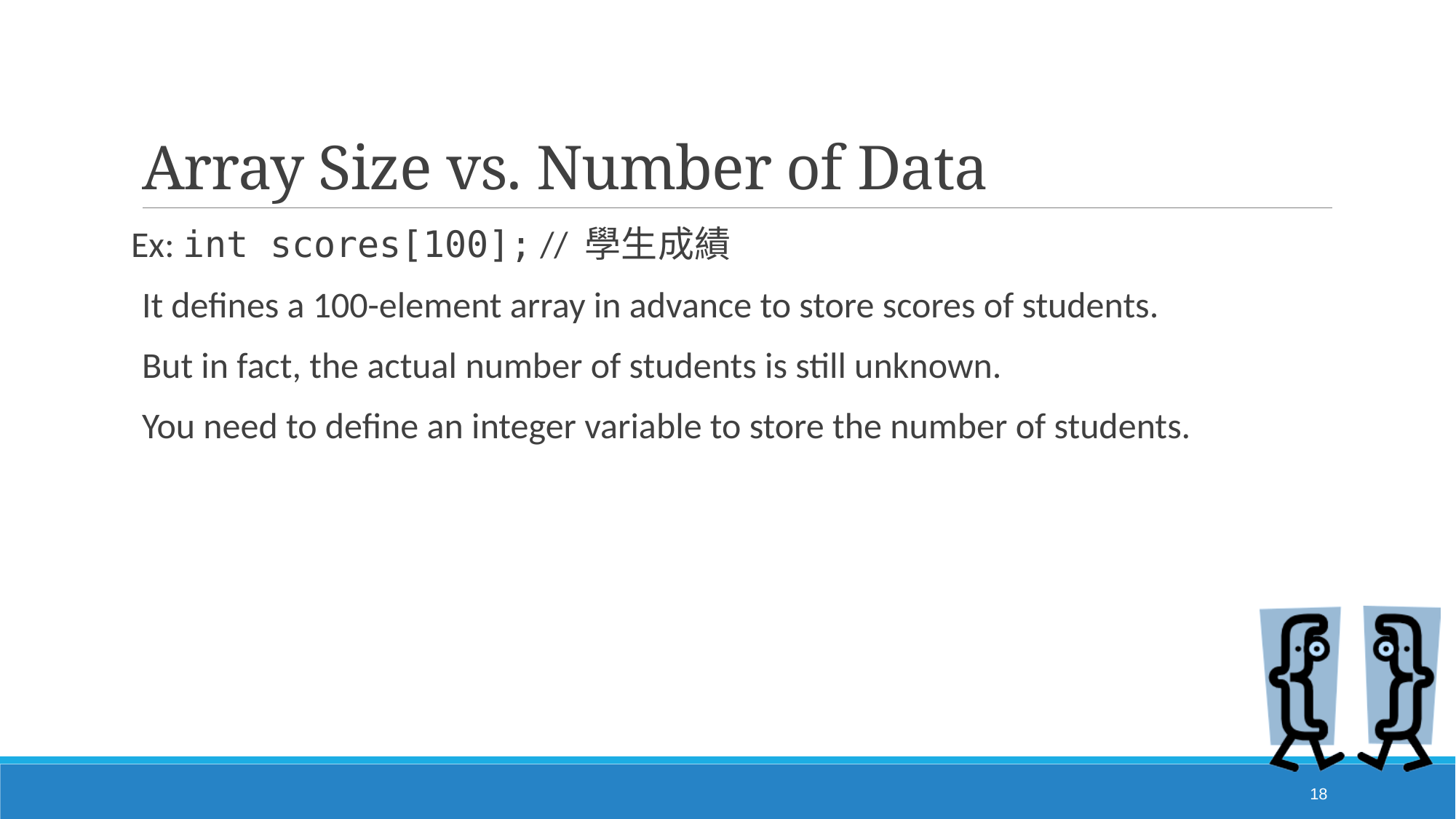

# Array Size vs. Number of Data
Ex: int scores[100]; // 學生成績
It defines a 100-element array in advance to store scores of students.
But in fact, the actual number of students is still unknown.
You need to define an integer variable to store the number of students.
18